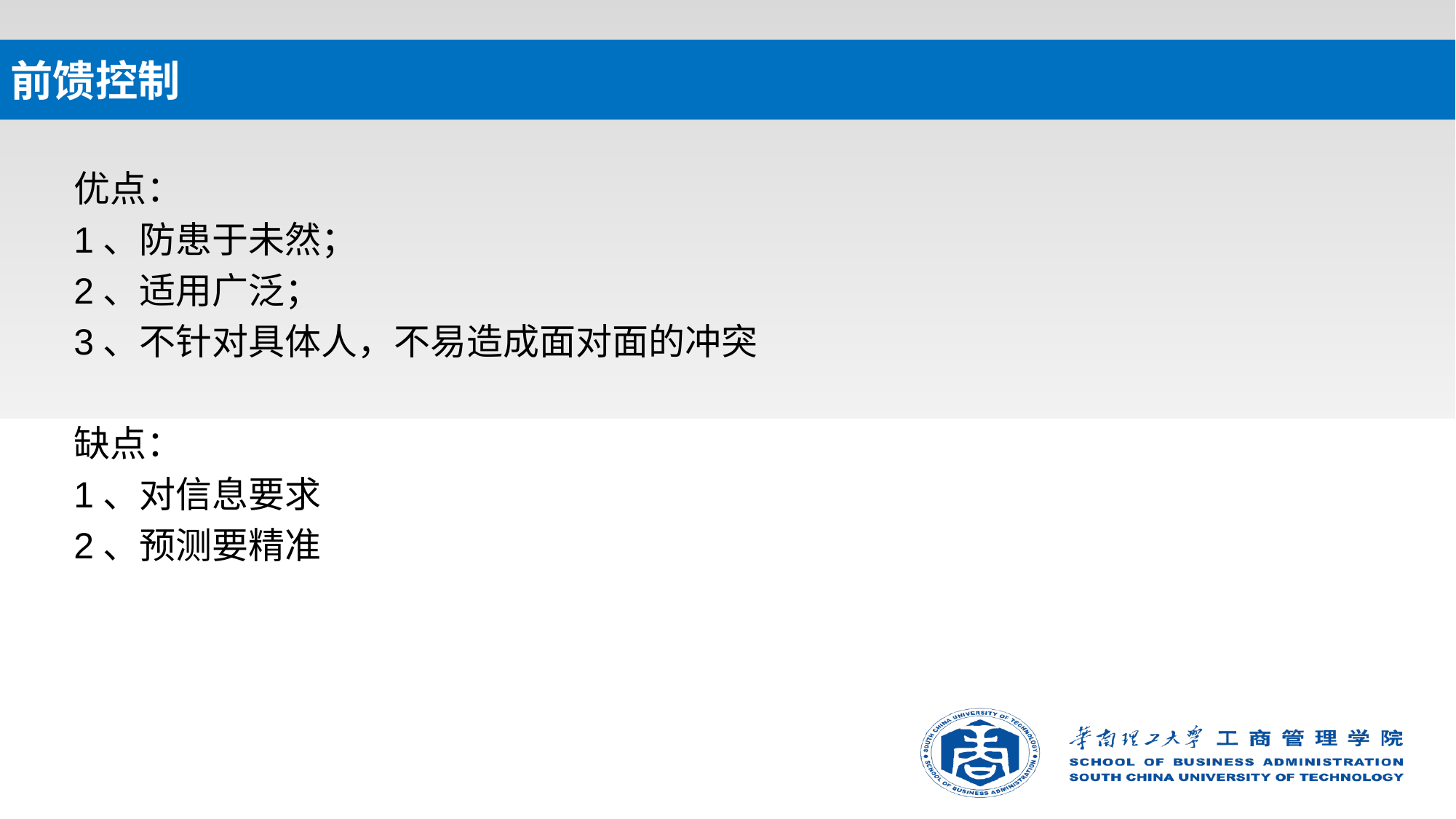

# 前馈控制
优点：
1、防患于未然；
2、适用广泛；
3、不针对具体人，不易造成面对面的冲突

缺点：
1、对信息要求
2、预测要精准